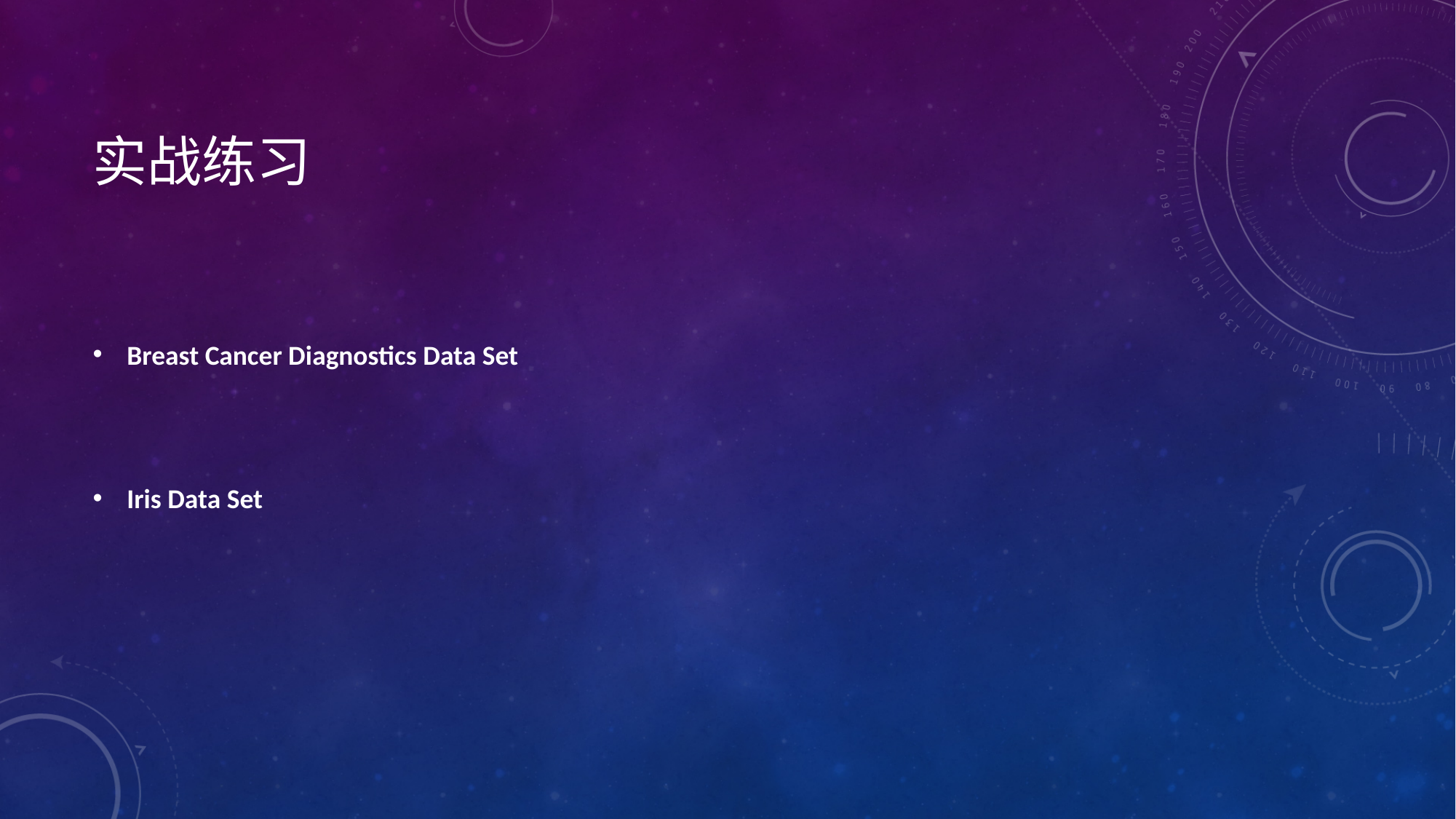

# 实战练习
Breast Cancer Diagnostics Data Set

Iris Data Set